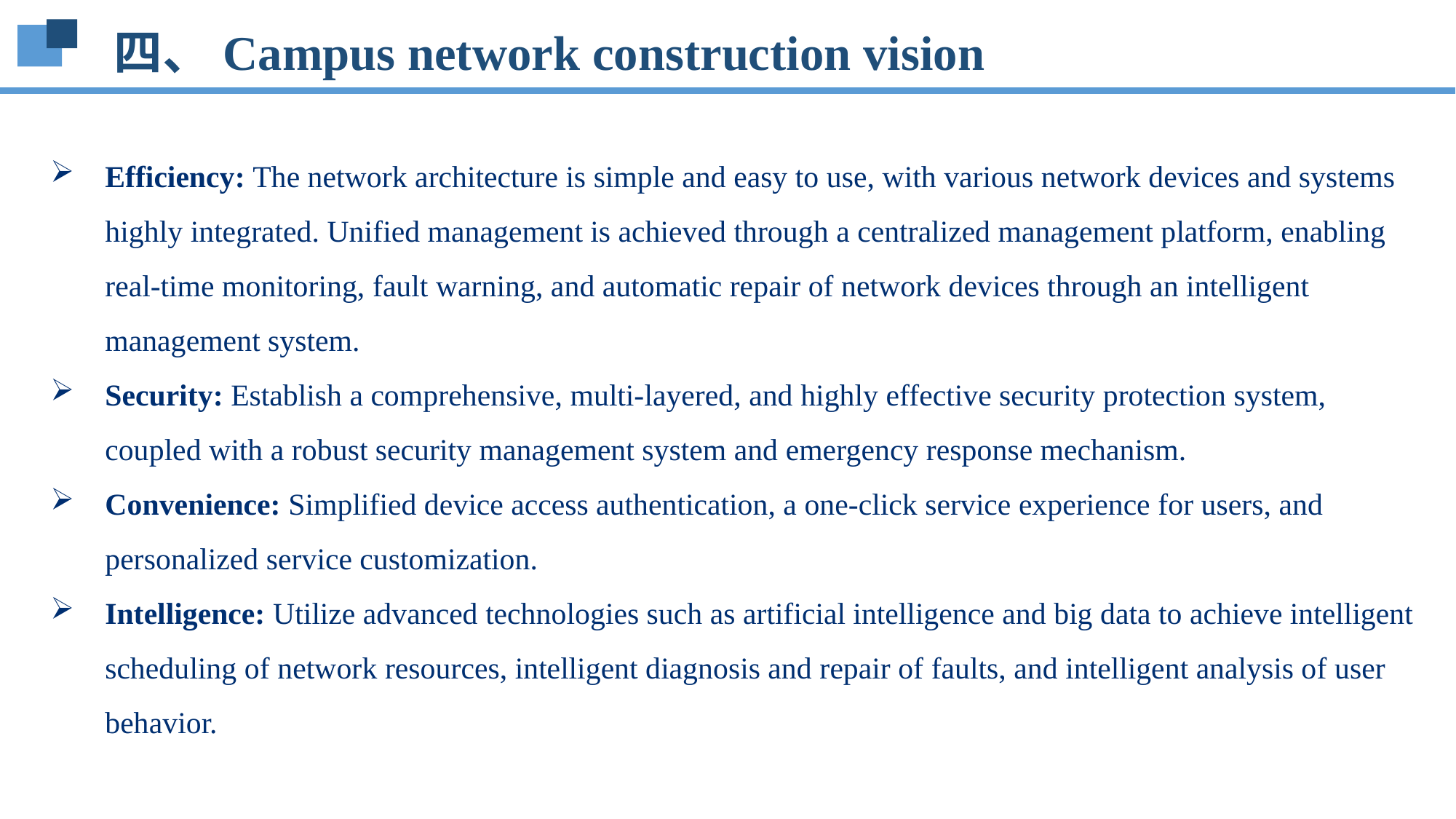

四、Campus network construction vision

Efficiency: The network architecture is simple and easy to use, with various network devices and systems highly integrated. Unified management is achieved through a centralized management platform, enabling real-time monitoring, fault warning, and automatic repair of network devices through an intelligent management system.
Security: Establish a comprehensive, multi-layered, and highly effective security protection system, coupled with a robust security management system and emergency response mechanism.
Convenience: Simplified device access authentication, a one-click service experience for users, and personalized service customization.
Intelligence: Utilize advanced technologies such as artificial intelligence and big data to achieve intelligent scheduling of network resources, intelligent diagnosis and repair of faults, and intelligent analysis of user behavior.